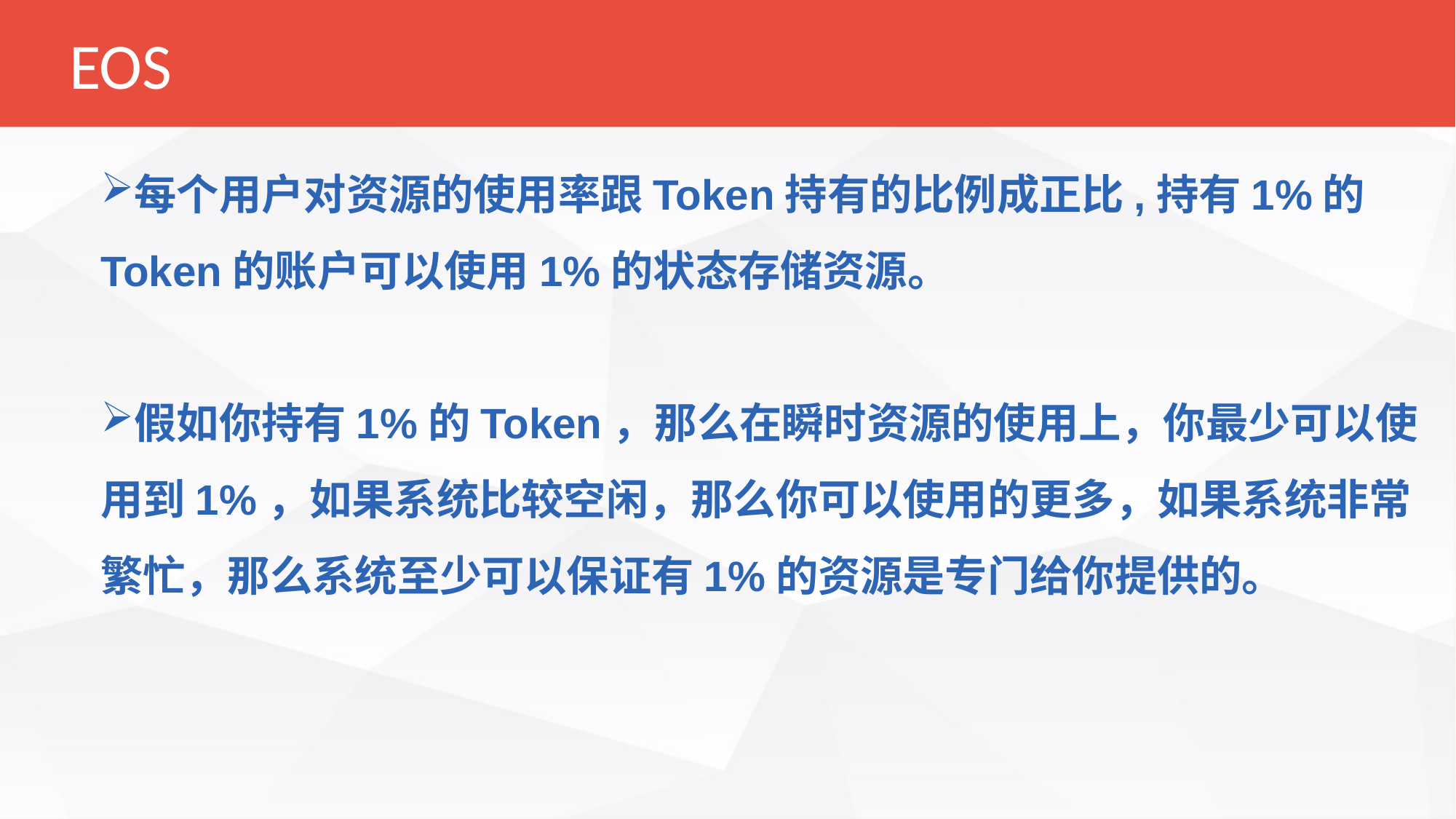

EOS
每个用户对资源的使用率跟Token持有的比例成正比,持有1%的Token的账户可以使用1%的状态存储资源。

假如你持有1%的Token，那么在瞬时资源的使用上，你最少可以使用到1%，如果系统比较空闲，那么你可以使用的更多，如果系统非常繁忙，那么系统至少可以保证有1%的资源是专门给你提供的。